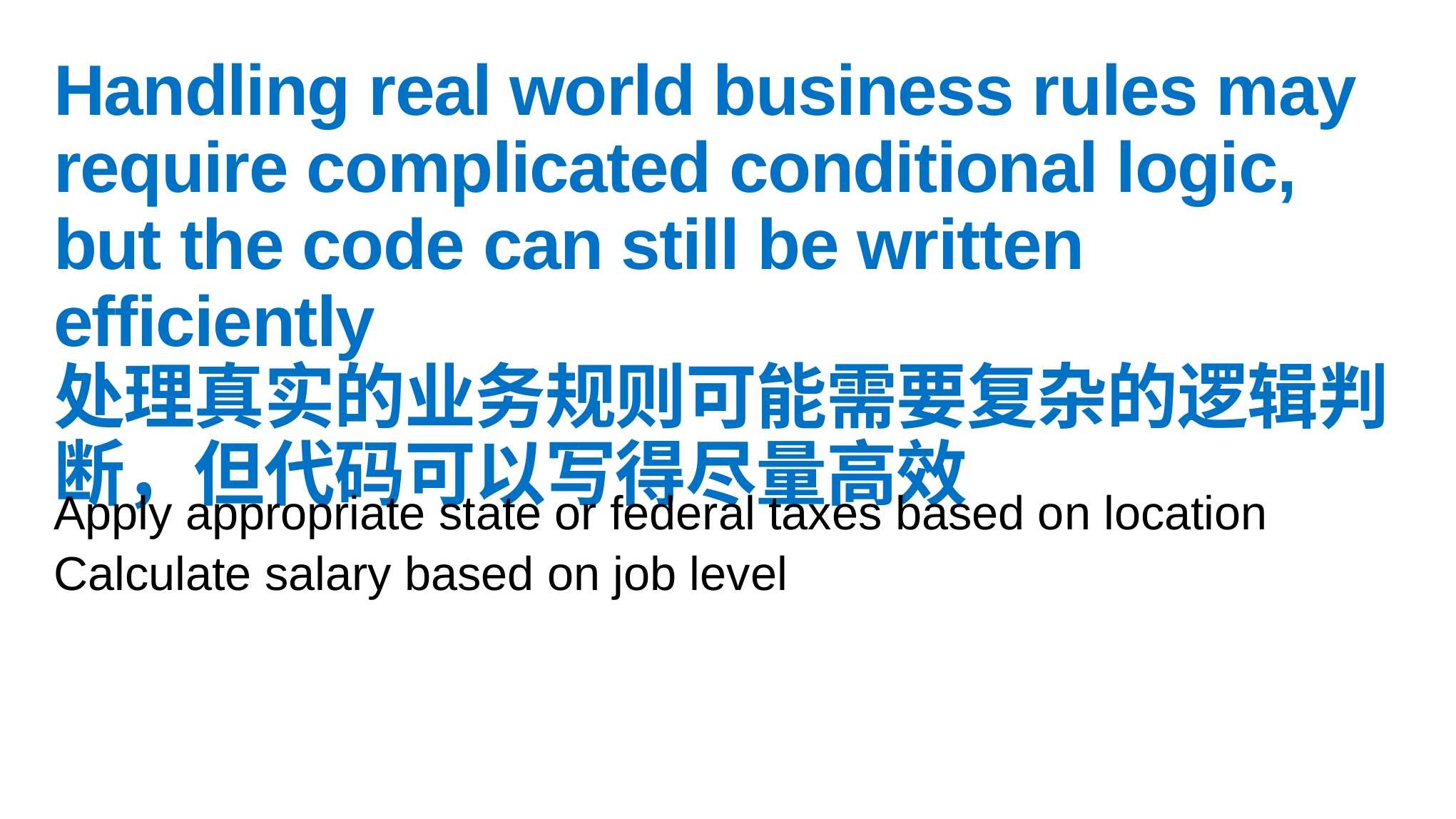

# Handling real world business rules may require complicated conditional logic, but the code can still be written efficiently 处理真实的业务规则可能需要复杂的逻辑判断，但代码可以写得尽量高效

Apply appropriate state or federal taxes based on location
Calculate salary based on job level